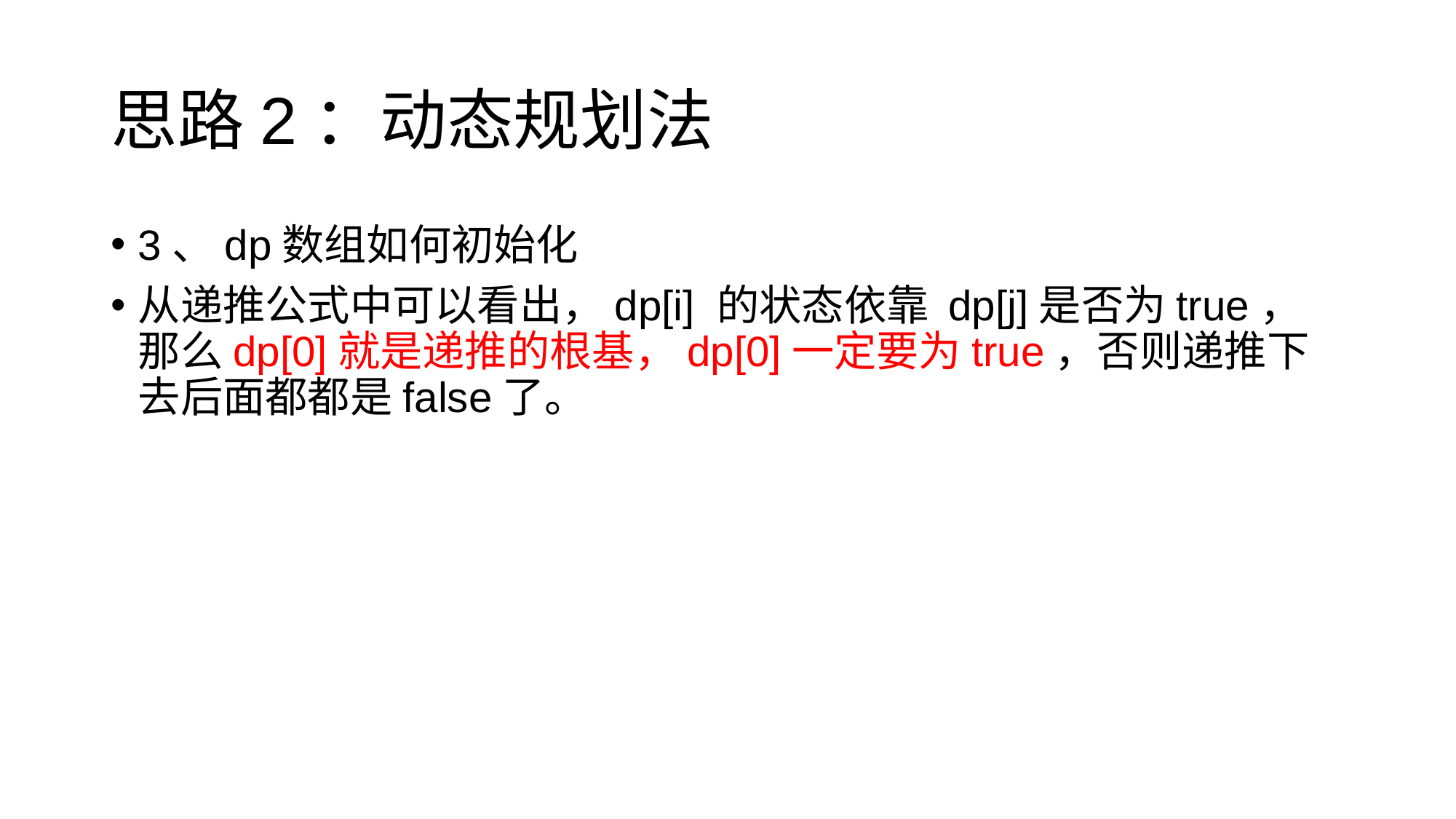

# 思路2：动态规划法
3、dp数组如何初始化
从递推公式中可以看出，dp[i] 的状态依靠 dp[j]是否为true，那么dp[0]就是递推的根基，dp[0]一定要为true，否则递推下去后面都都是false了。